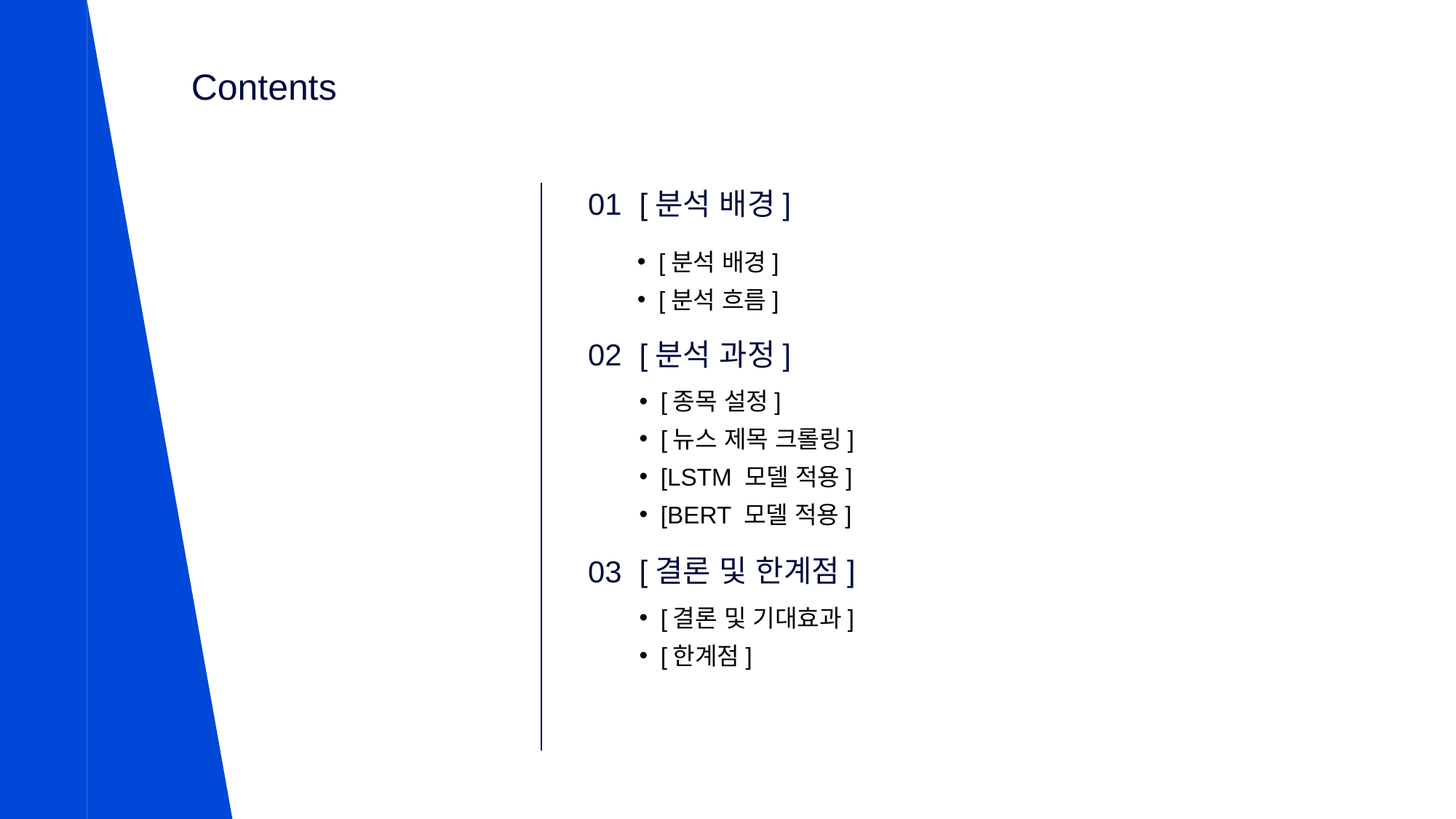

Contents
01
[분석 배경]
[분석 배경]
[분석 흐름]
02
[분석 과정]
[종목 설정]
[뉴스 제목 크롤링]
[LSTM 모델 적용]
[BERT 모델 적용]
03
[결론 및 한계점]
[결론 및 기대효과]
[한계점]